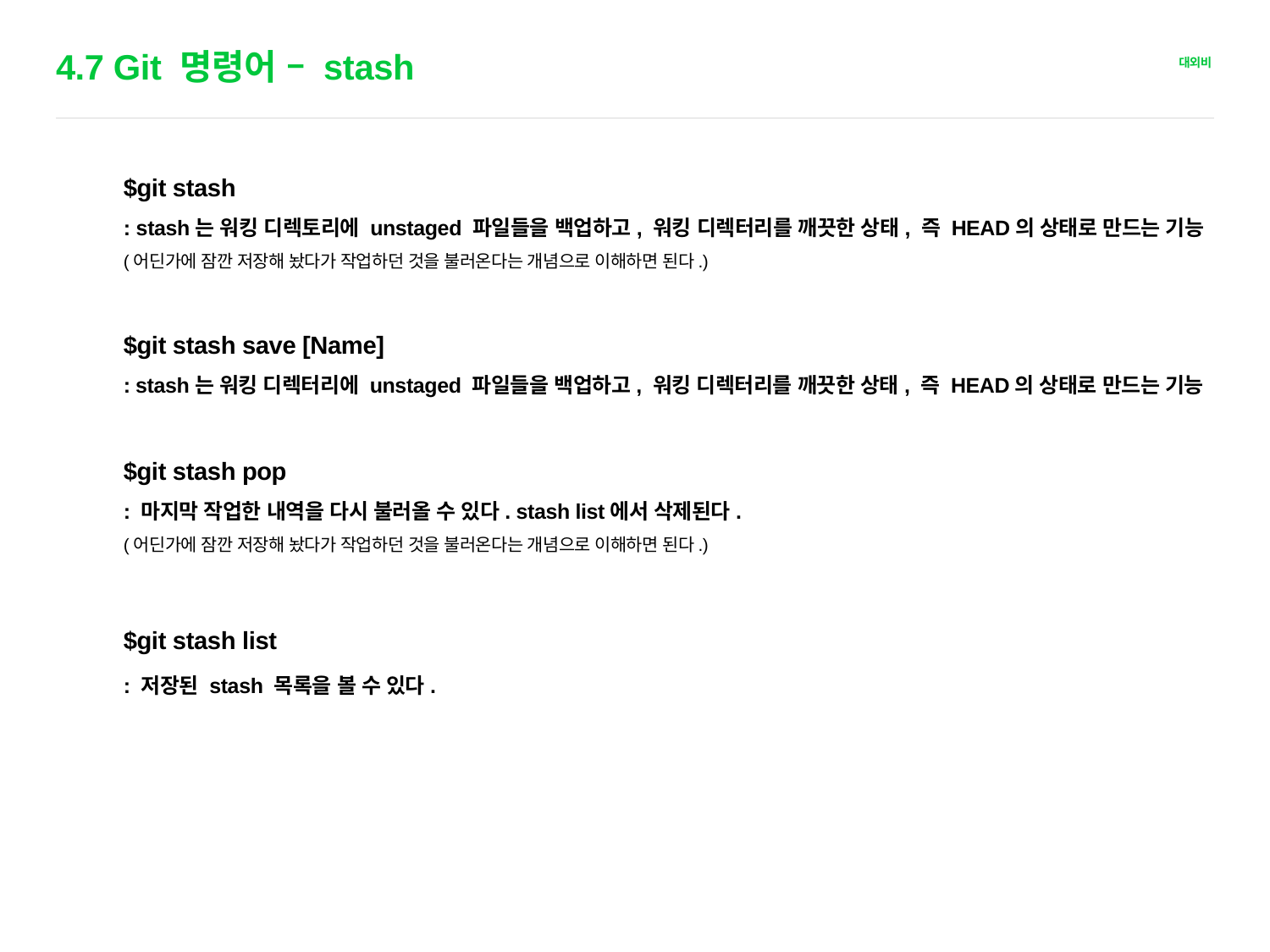

# 4.7 Git 명령어 – stash
$git stash
: stash는 워킹 디렉토리에 unstaged 파일들을 백업하고, 워킹 디렉터리를 깨끗한 상태, 즉 HEAD의 상태로 만드는 기능
(어딘가에 잠깐 저장해 놨다가 작업하던 것을 불러온다는 개념으로 이해하면 된다.)

$git stash save [Name]
: stash는 워킹 디렉터리에 unstaged 파일들을 백업하고, 워킹 디렉터리를 깨끗한 상태, 즉 HEAD의 상태로 만드는 기능

$git stash pop
: 마지막 작업한 내역을 다시 불러올 수 있다. stash list에서 삭제된다.
(어딘가에 잠깐 저장해 놨다가 작업하던 것을 불러온다는 개념으로 이해하면 된다.)

$git stash list
: 저장된 stash 목록을 볼 수 있다.